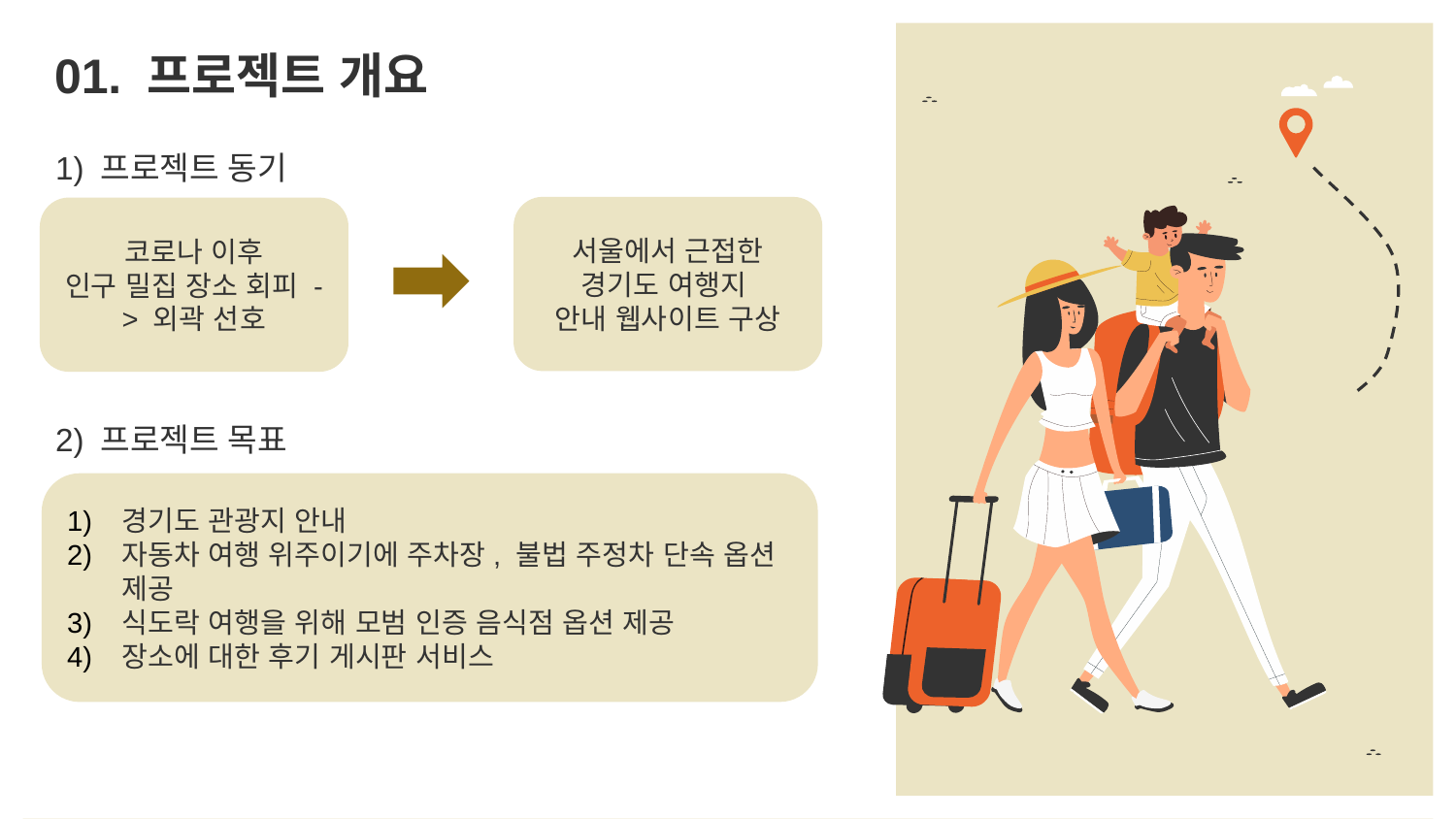

# 01. 프로젝트 개요

1) 프로젝트 동기

서울에서 근접한
경기도 여행지
안내 웹사이트 구상
코로나 이후
인구 밀집 장소 회피 -> 외곽 선호

2) 프로젝트 목표
경기도 관광지 안내
자동차 여행 위주이기에 주차장, 불법 주정차 단속 옵션 제공
식도락 여행을 위해 모범 인증 음식점 옵션 제공
장소에 대한 후기 게시판 서비스